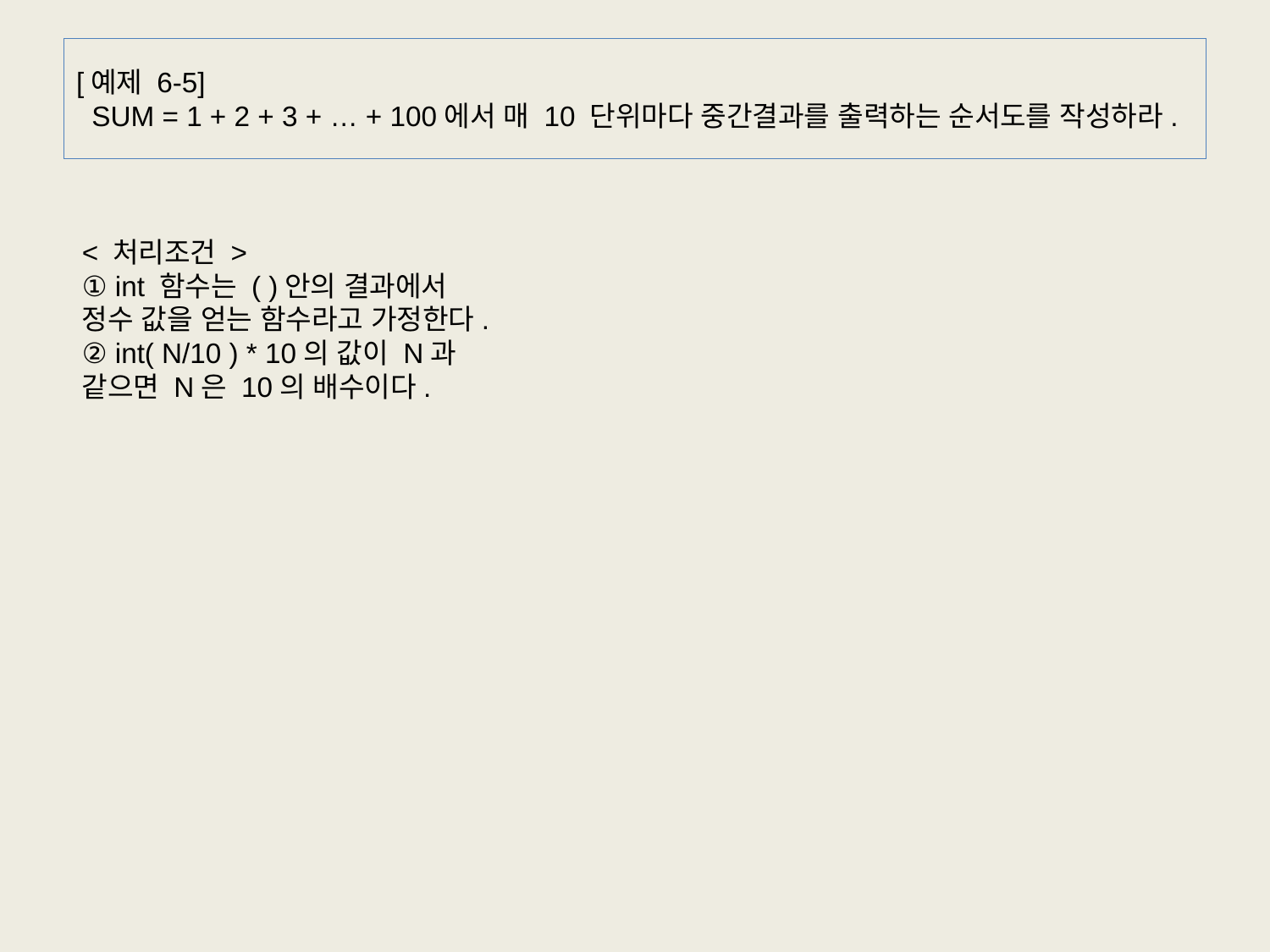

# [예제 6-5]   SUM = 1 + 2 + 3 + … + 100에서 매 10 단위마다 중간결과를 출력하는 순서도를 작성하라.
< 처리조건 >
① int 함수는 ( )안의 결과에서 정수 값을 얻는 함수라고 가정한다.
② int( N/10 ) * 10의 값이 N과 같으면 N은 10의 배수이다.